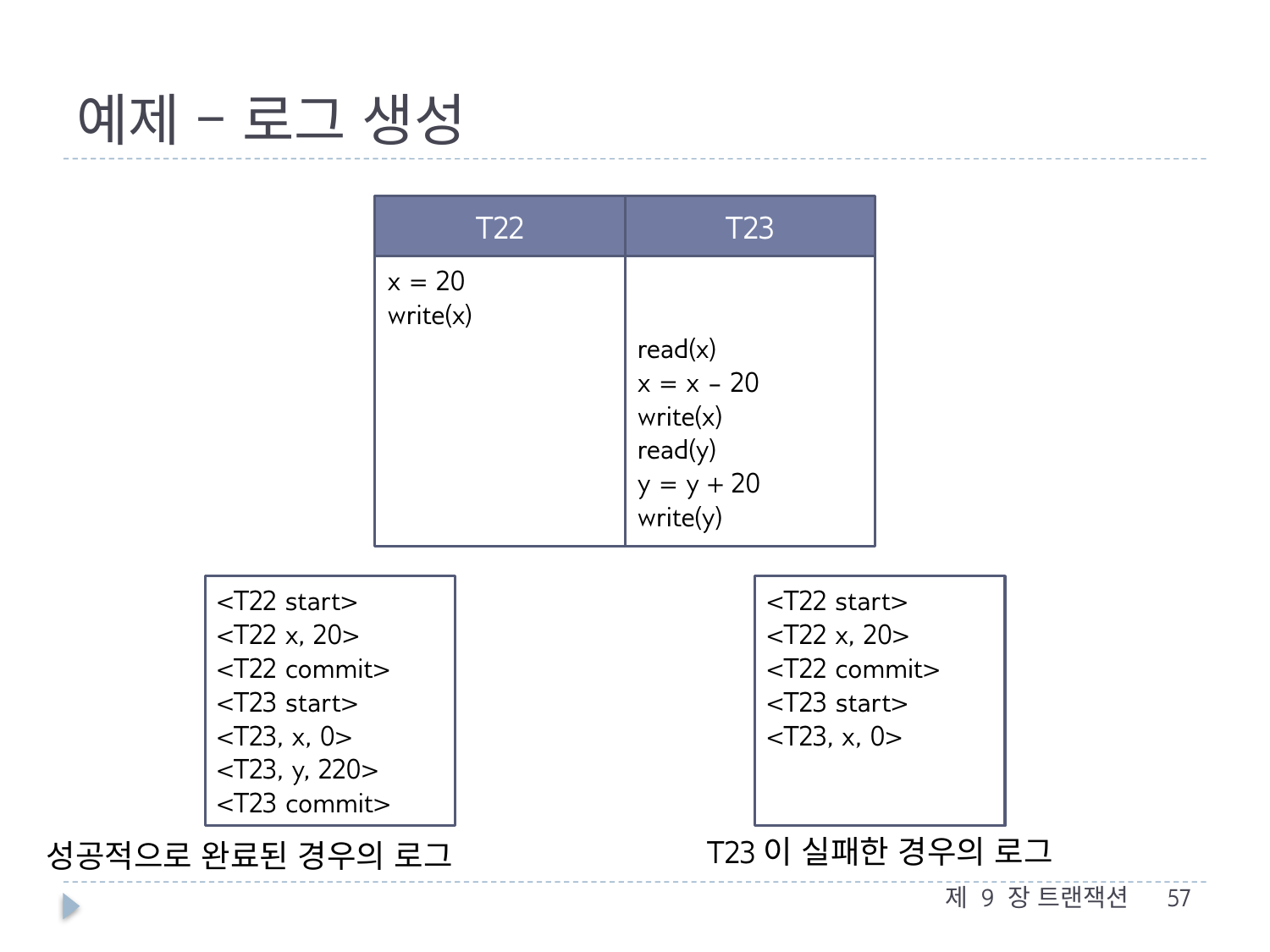

# 예제 – 로그 생성
T22
T23
x = 20
write(x)

read(x)
x = x – 20
write(x)
read(y)
y = y + 20
write(y)
<T22 start>
<T22 x, 20>
<T22 commit>
<T23 start>
<T23, x, 0>
<T23, y, 220>
<T23 commit>
<T22 start>
<T22 x, 20>
<T22 commit>
<T23 start>
<T23, x, 0>
T23이 실패한 경우의 로그
성공적으로 완료된 경우의 로그
제 9 장 트랜잭션
57